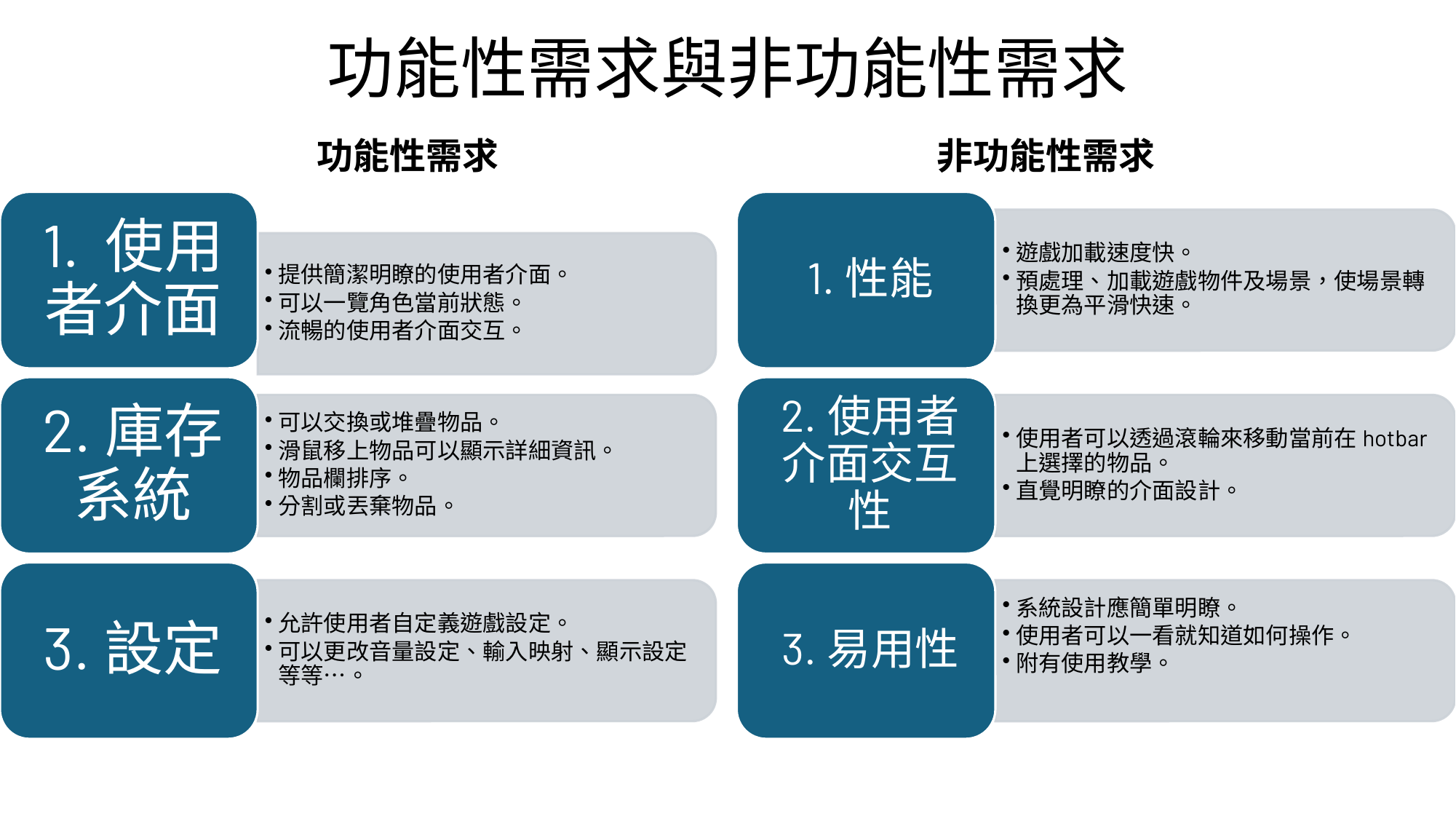

# 功能性需求與非功能性需求
功能性需求
非功能性需求
提供簡潔明瞭的使用者介面。
可以一覽角色當前狀態。
流暢的使用者介面交互。
1. 使用者介面
可以交換或堆疊物品。
滑鼠移上物品可以顯示詳細資訊。
物品欄排序。
分割或丟棄物品。
2.庫存系統
允許使用者自定義遊戲設定。
可以更改音量設定、輸入映射、顯示設定等等…。
3.設定
遊戲加載速度快。
預處理、加載遊戲物件及場景，使場景轉換更為平滑快速。
1.性能
使用者可以透過滾輪來移動當前在hotbar上選擇的物品。
直覺明瞭的介面設計。
2.使用者介面交互性
系統設計應簡單明瞭。
使用者可以一看就知道如何操作。
附有使用教學。

3.易用性